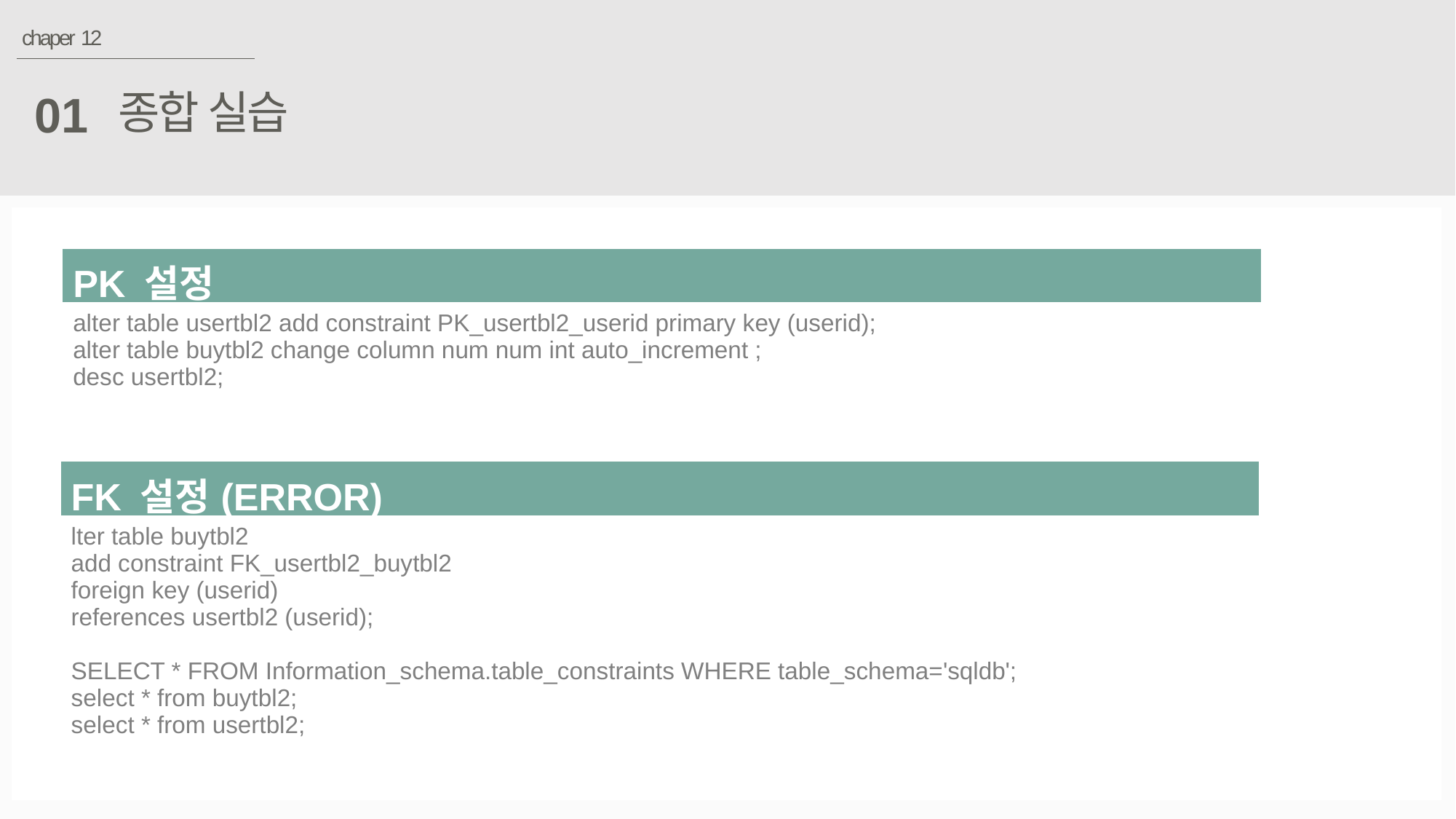

chaper  12
종합 실습
01

| PK 설정 |
| --- |
| alter table usertbl2 add constraint PK\_usertbl2\_userid primary key (userid); alter table buytbl2 change column num num int auto\_increment ; desc usertbl2; |
| FK 설정(ERROR) |
| --- |
| lter table buytbl2 add constraint FK\_usertbl2\_buytbl2 foreign key (userid) references usertbl2 (userid); SELECT \* FROM Information\_schema.table\_constraints WHERE table\_schema='sqldb'; select \* from buytbl2; select \* from usertbl2; |